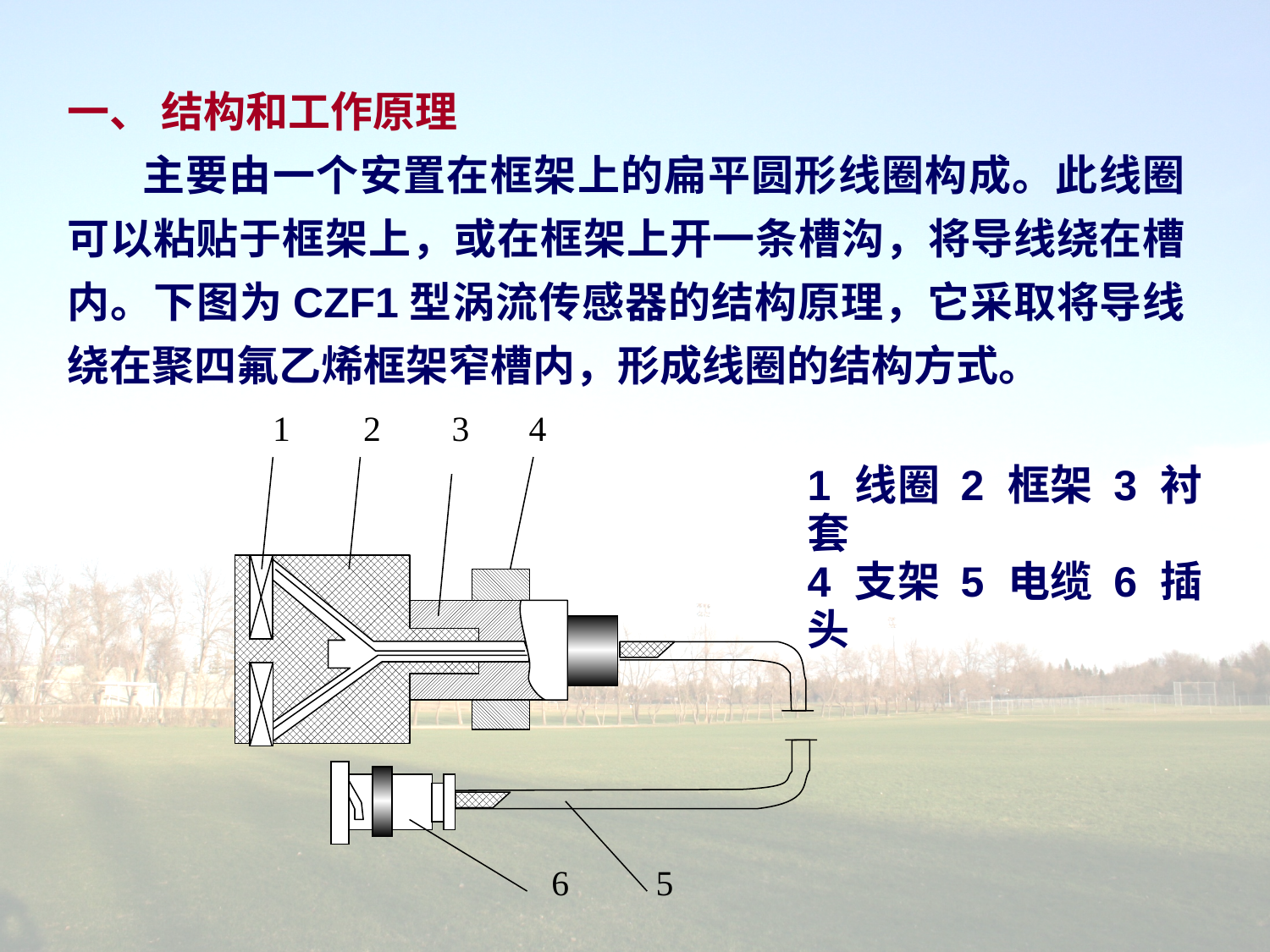

一、 结构和工作原理
      主要由一个安置在框架上的扁平圆形线圈构成。此线圈可以粘贴于框架上，或在框架上开一条槽沟，将导线绕在槽内。下图为CZF1型涡流传感器的结构原理，它采取将导线绕在聚四氟乙烯框架窄槽内，形成线圈的结构方式。
1
2
3
4

6
5
1 线圈 2 框架 3 衬套
4 支架 5 电缆 6 插头